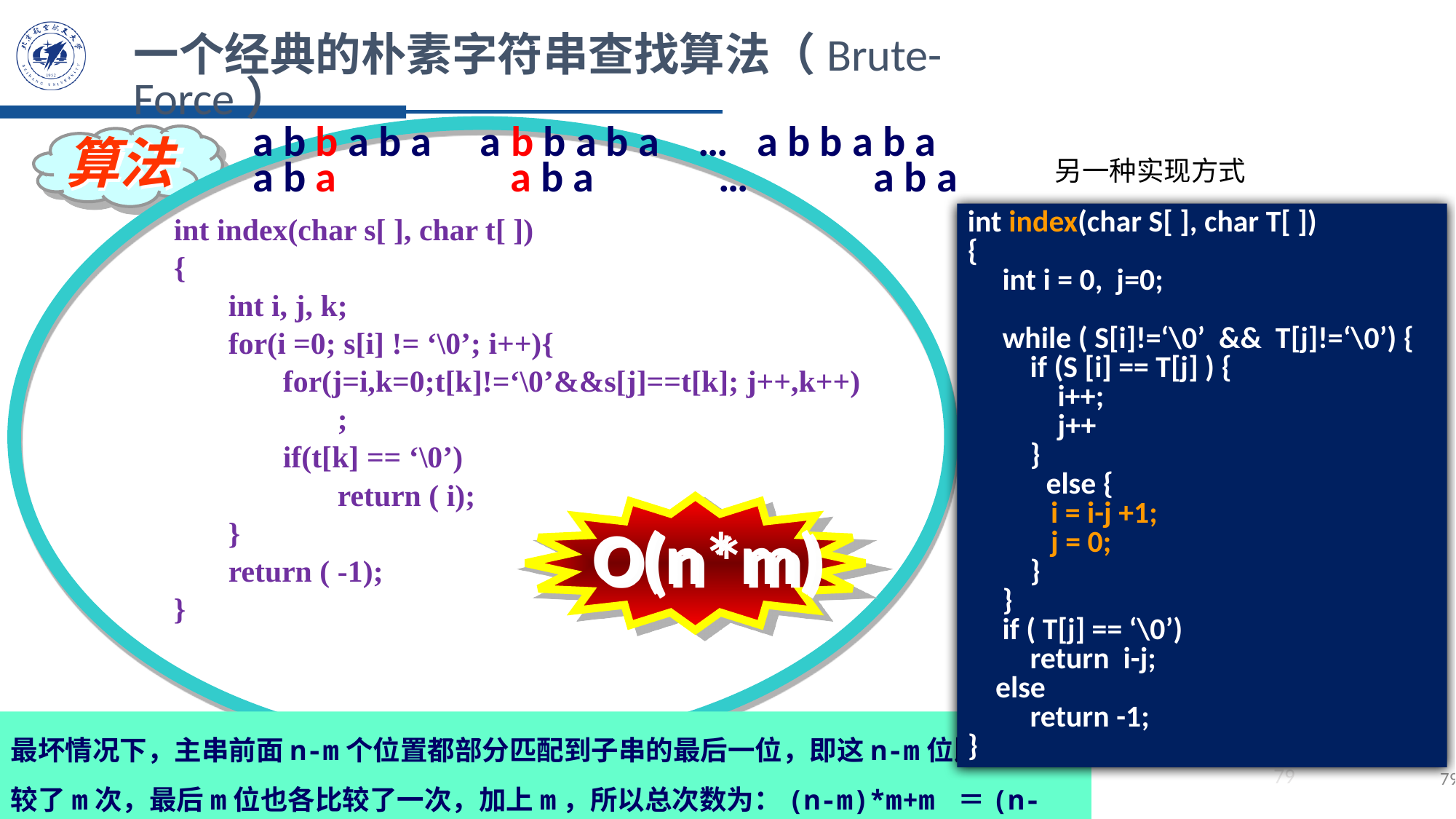

一个经典的朴素字符串查找算法（Brute-Force）
a b b a b a     a b b a b a    …   a b b a b a
a b a                  a b a 	   …             a b a

int index(char s[ ], char t[ ])
{
int i, j, k;
for(i =0; s[i] != ‘\0’; i++){
for(j=i,k=0;t[k]!=‘\0’&&s[j]==t[k]; j++,k++)
;
if(t[k] == ‘\0’)
return ( i);
}
return ( -1);
}
算法

另一种实现方式
int index(char S[ ], char T[ ])
{
     int i = 0,  j=0;

     while ( S[i]!=‘\0’  &&  T[j]!=‘\0’) {
         if (S [i] == T[j] ) {
             i++;
             j++
         }
        else {
            i = i-j +1;
            j = 0;
         }
     }
     if ( T[j] == ‘\0’)
         return  i-j;
    else
         return -1;
}

O(n*m)
最坏情况下，主串前面n-m个位置都部分匹配到子串的最后一位，即这n-m位比
较了m次，最后m位也各比较了一次，加上m，所以总次数为：(n-m)*m+m ＝(n-m+1)*m
79
79